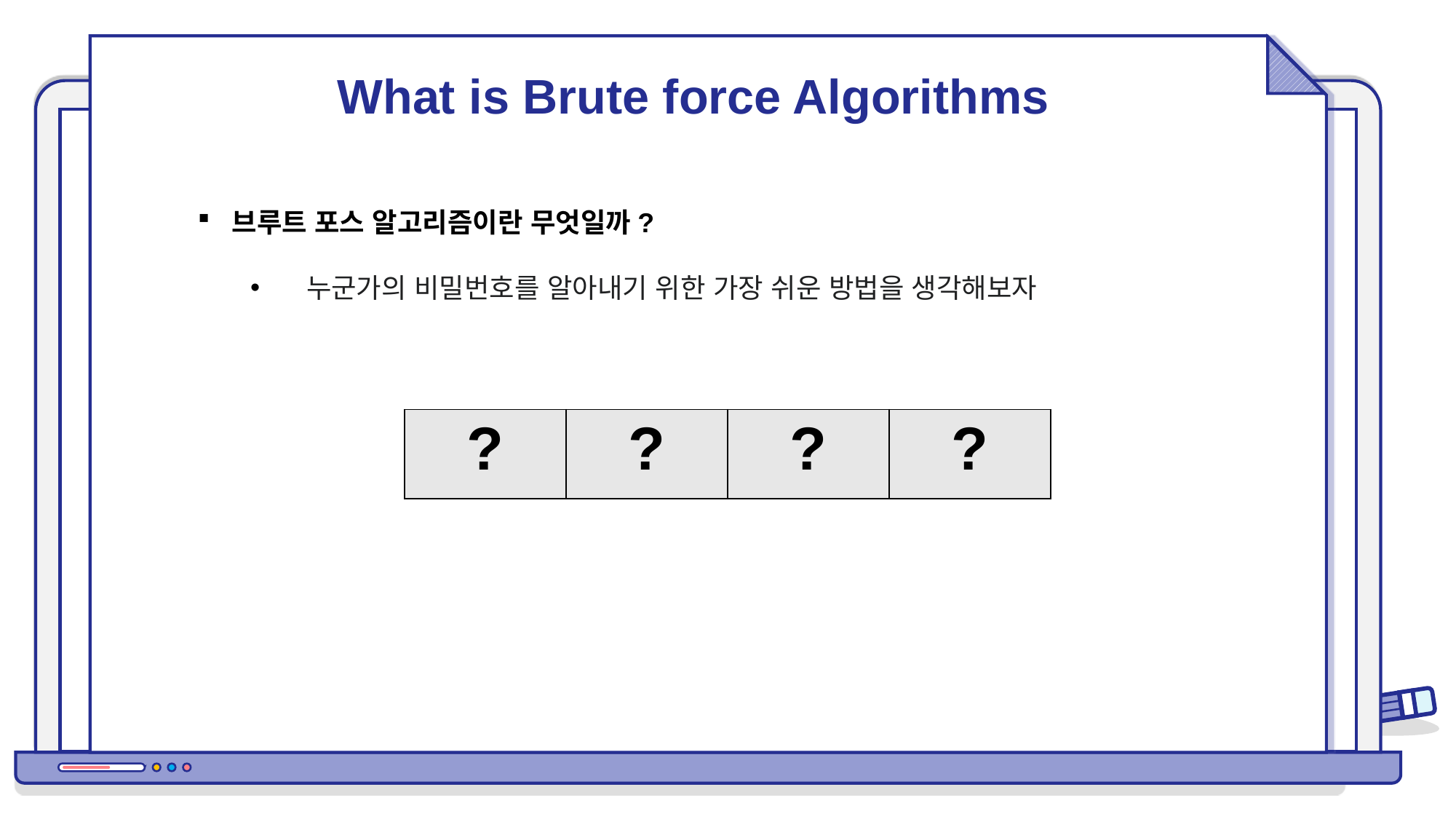

What is Brute force Algorithms

브루트 포스 알고리즘이란 무엇일까?
  누군가의 비밀번호를 알아내기 위한 가장 쉬운 방법을 생각해보자
| ? | ? | ? | ? |
| --- | --- | --- | --- |